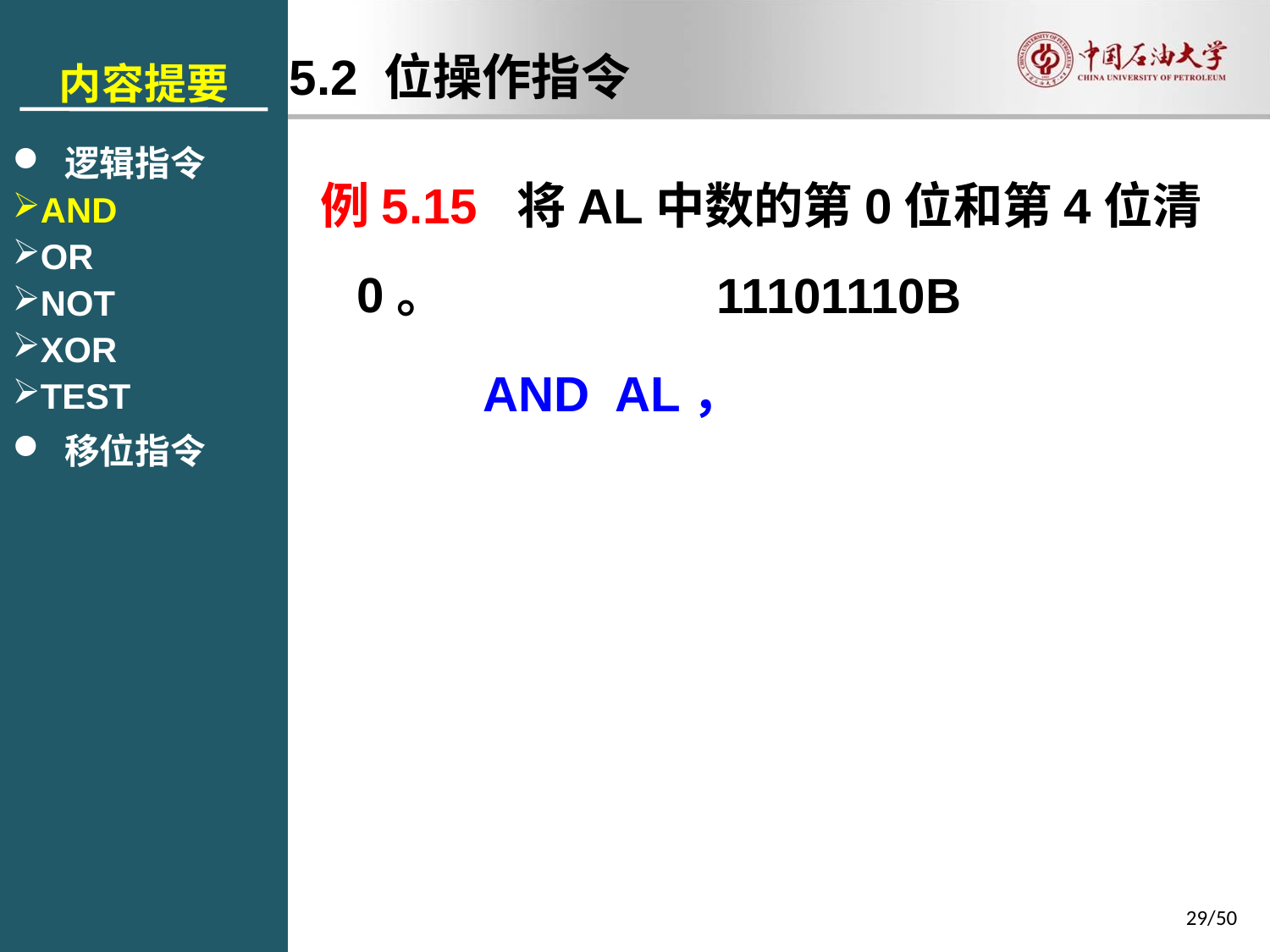

内容提要
 逻辑指令
AND
OR
NOT
XOR
TEST
 移位指令
5.2 位操作指令
例5.15  将AL中数的第0位和第4位清0。
AND  AL，
11101110B
29/50